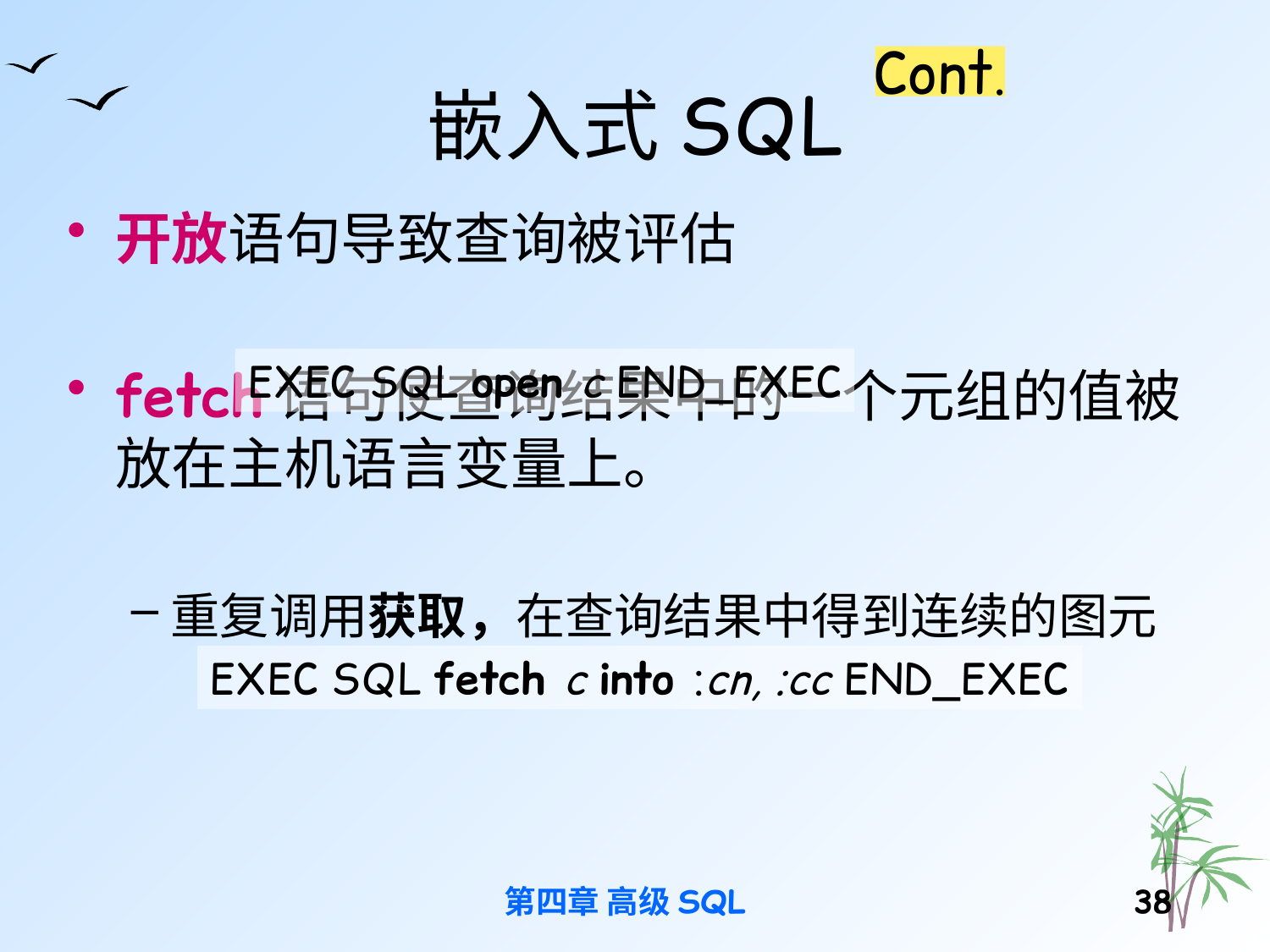

# 嵌入式SQL
Cont.
开放语句导致查询被评估

fetch语句使查询结果中的一个元组的值被放在主机语言变量上。

重复调用获取，在查询结果中得到连续的图元
EXEC SQL open c END_EXEC
EXEC SQL fetch c into :cn, :cc END_EXEC
第四章 高级SQL
38